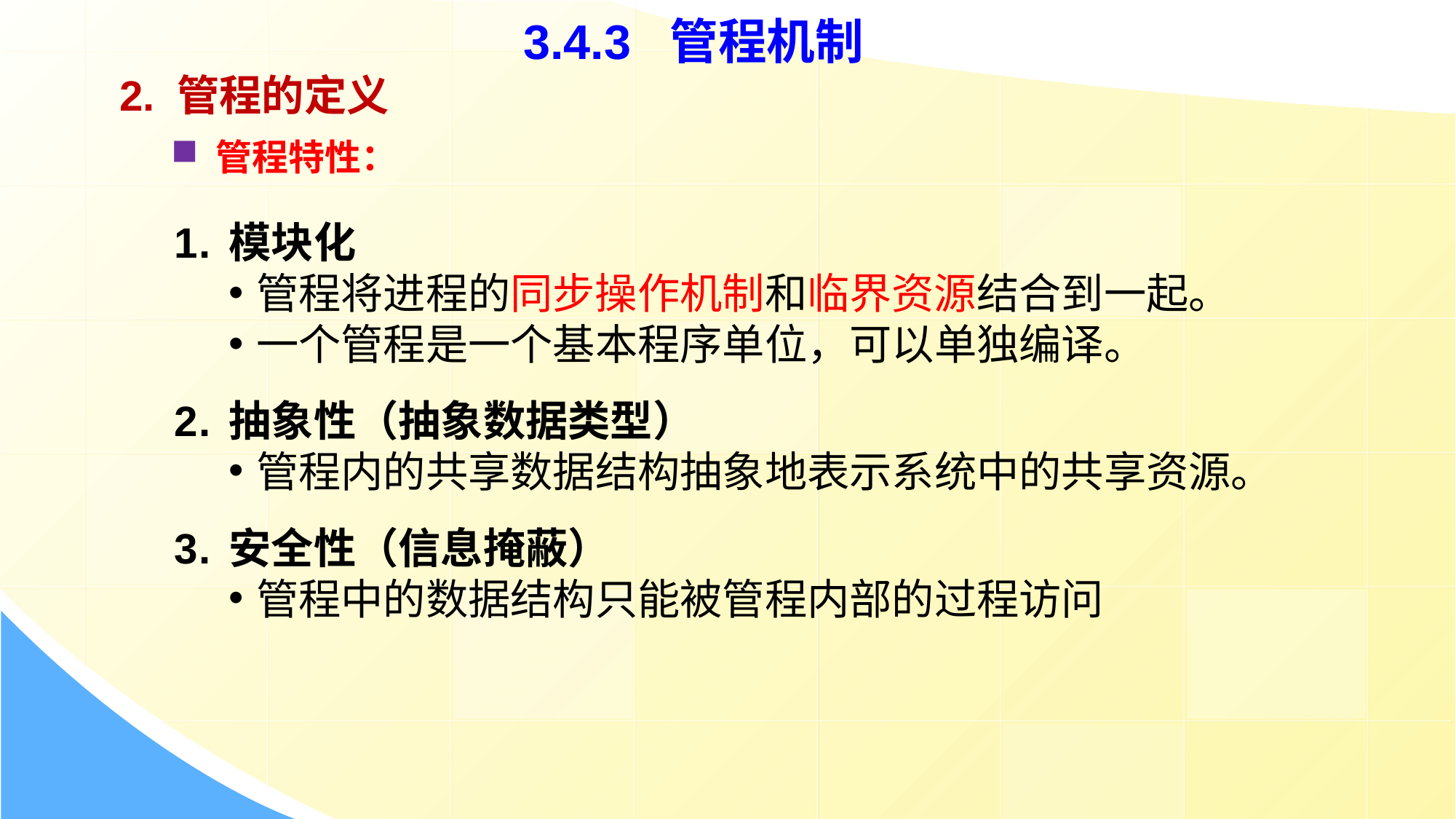

3.4.3  管程机制
2. 管程的定义
 管程特性：
模块化
管程将进程的同步操作机制和临界资源结合到一起。
一个管程是一个基本程序单位，可以单独编译。
抽象性（抽象数据类型）
管程内的共享数据结构抽象地表示系统中的共享资源。
安全性（信息掩蔽）
管程中的数据结构只能被管程内部的过程访问